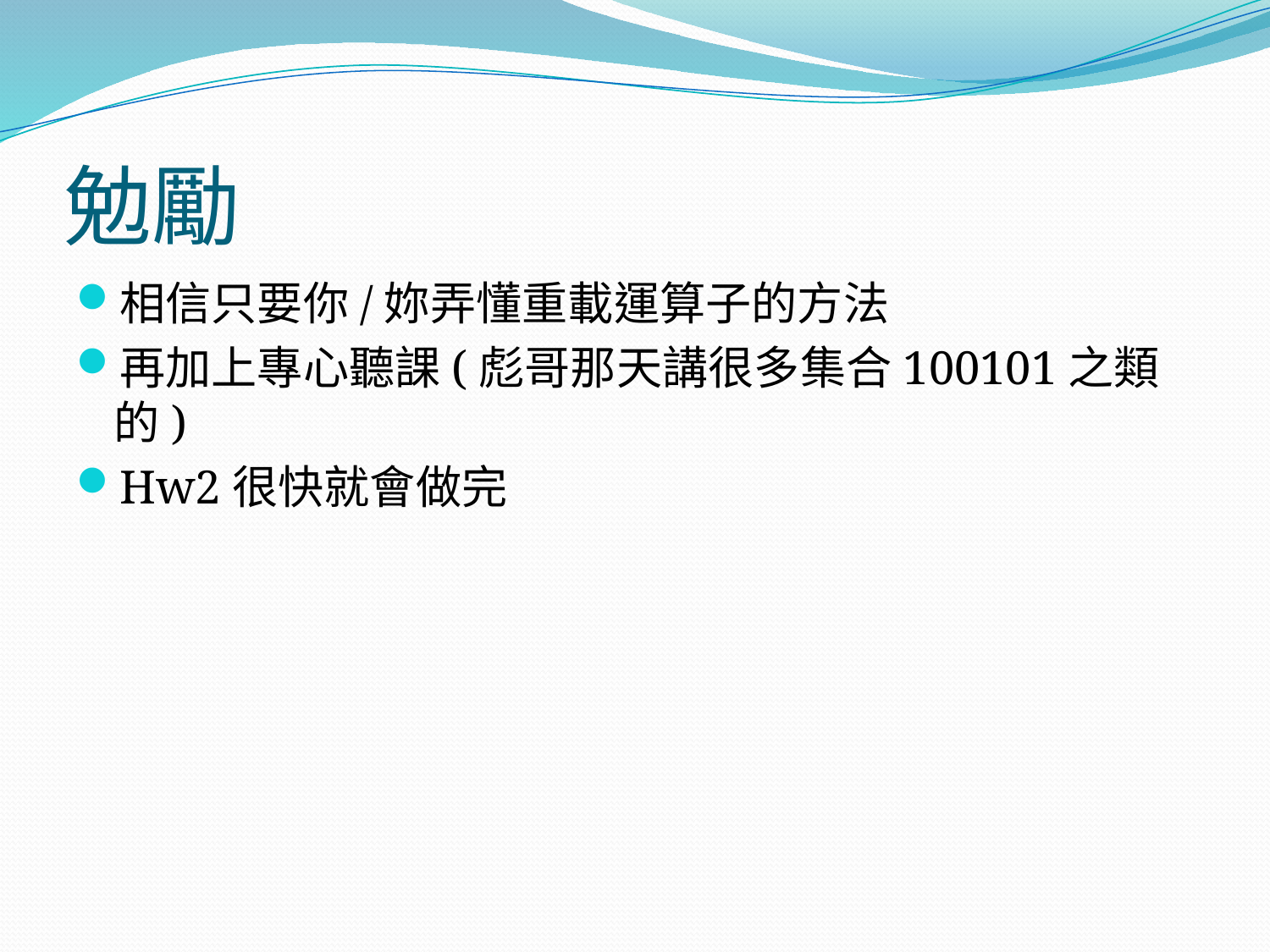

# 勉勵
相信只要你/妳弄懂重載運算子的方法
再加上專心聽課(彪哥那天講很多集合100101之類的)
Hw2很快就會做完